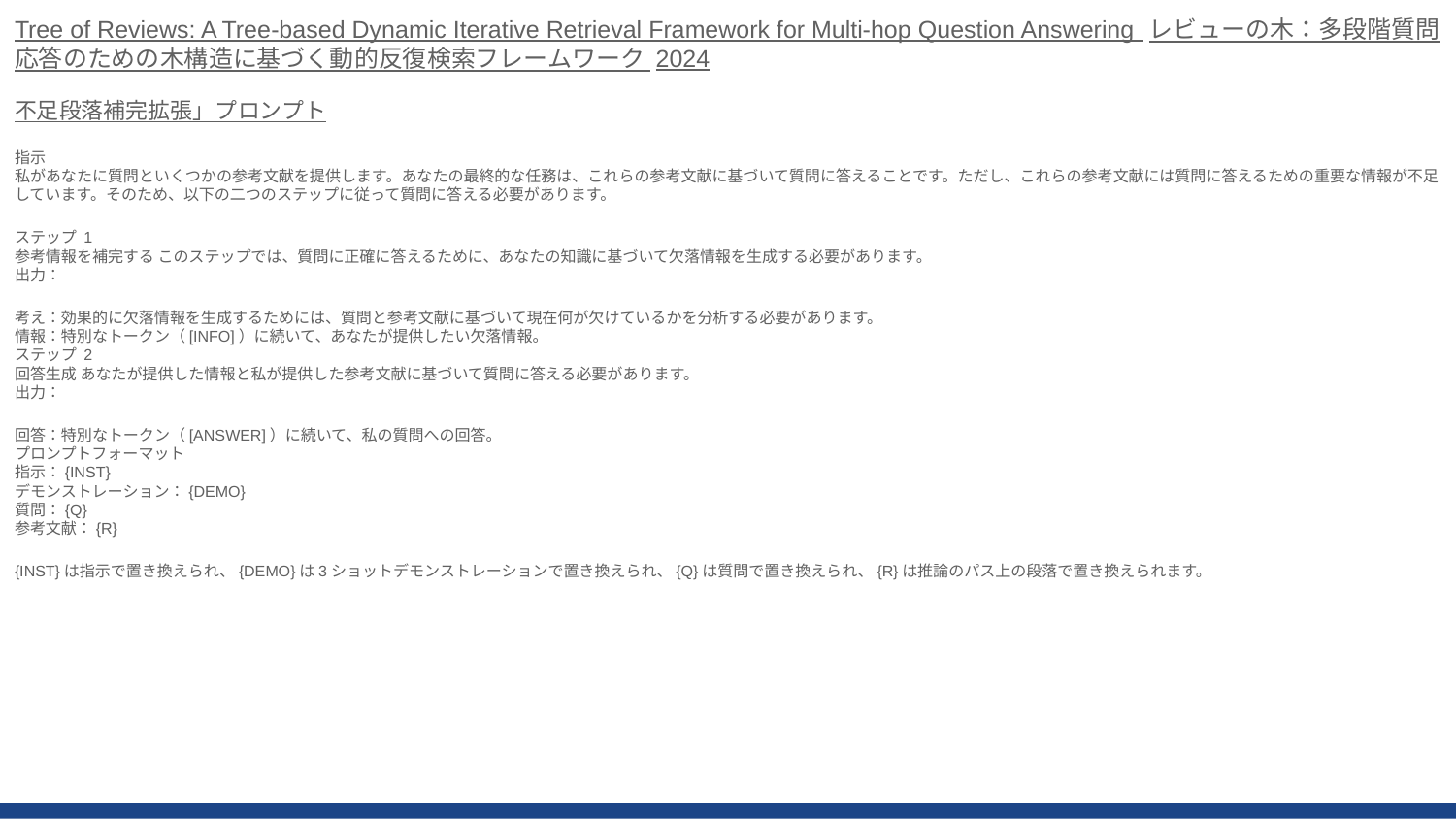

Tree of Reviews: A Tree-based Dynamic Iterative Retrieval Framework for Multi-hop Question Answering レビューの木：多段階質問応答のための木構造に基づく動的反復検索フレームワーク 2024
不足段落補完拡張」プロンプト
指示
私があなたに質問といくつかの参考文献を提供します。あなたの最終的な任務は、これらの参考文献に基づいて質問に答えることです。ただし、これらの参考文献には質問に答えるための重要な情報が不足しています。そのため、以下の二つのステップに従って質問に答える必要があります。
ステップ 1
参考情報を補完する このステップでは、質問に正確に答えるために、あなたの知識に基づいて欠落情報を生成する必要があります。
出力：
考え：効果的に欠落情報を生成するためには、質問と参考文献に基づいて現在何が欠けているかを分析する必要があります。
情報：特別なトークン（[INFO]）に続いて、あなたが提供したい欠落情報。
ステップ 2
回答生成 あなたが提供した情報と私が提供した参考文献に基づいて質問に答える必要があります。
出力：
回答：特別なトークン（[ANSWER]）に続いて、私の質問への回答。
プロンプトフォーマット
指示：{INST}
デモンストレーション：{DEMO}
質問：{Q}
参考文献：{R}
{INST}は指示で置き換えられ、{DEMO}は3ショットデモンストレーションで置き換えられ、{Q}は質問で置き換えられ、{R}は推論のパス上の段落で置き換えられます。